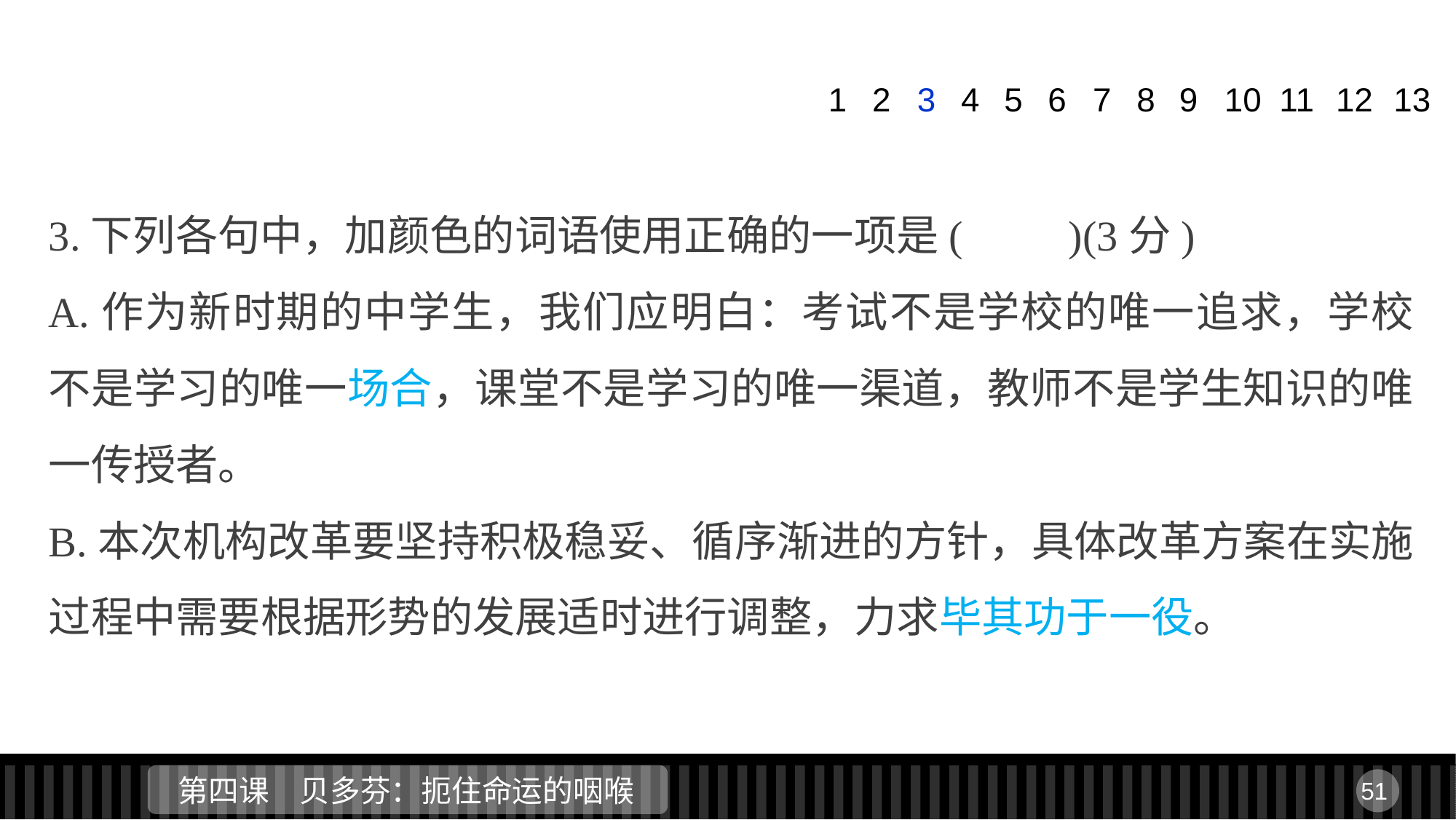

1
2
3
4
5
6
7
8
9
11
12
13
10
3.下列各句中，加颜色的词语使用正确的一项是(　　)(3分)
A.作为新时期的中学生，我们应明白：考试不是学校的唯一追求，学校不是学习的唯一场合，课堂不是学习的唯一渠道，教师不是学生知识的唯一传授者。
B.本次机构改革要坚持积极稳妥、循序渐进的方针，具体改革方案在实施过程中需要根据形势的发展适时进行调整，力求毕其功于一役。